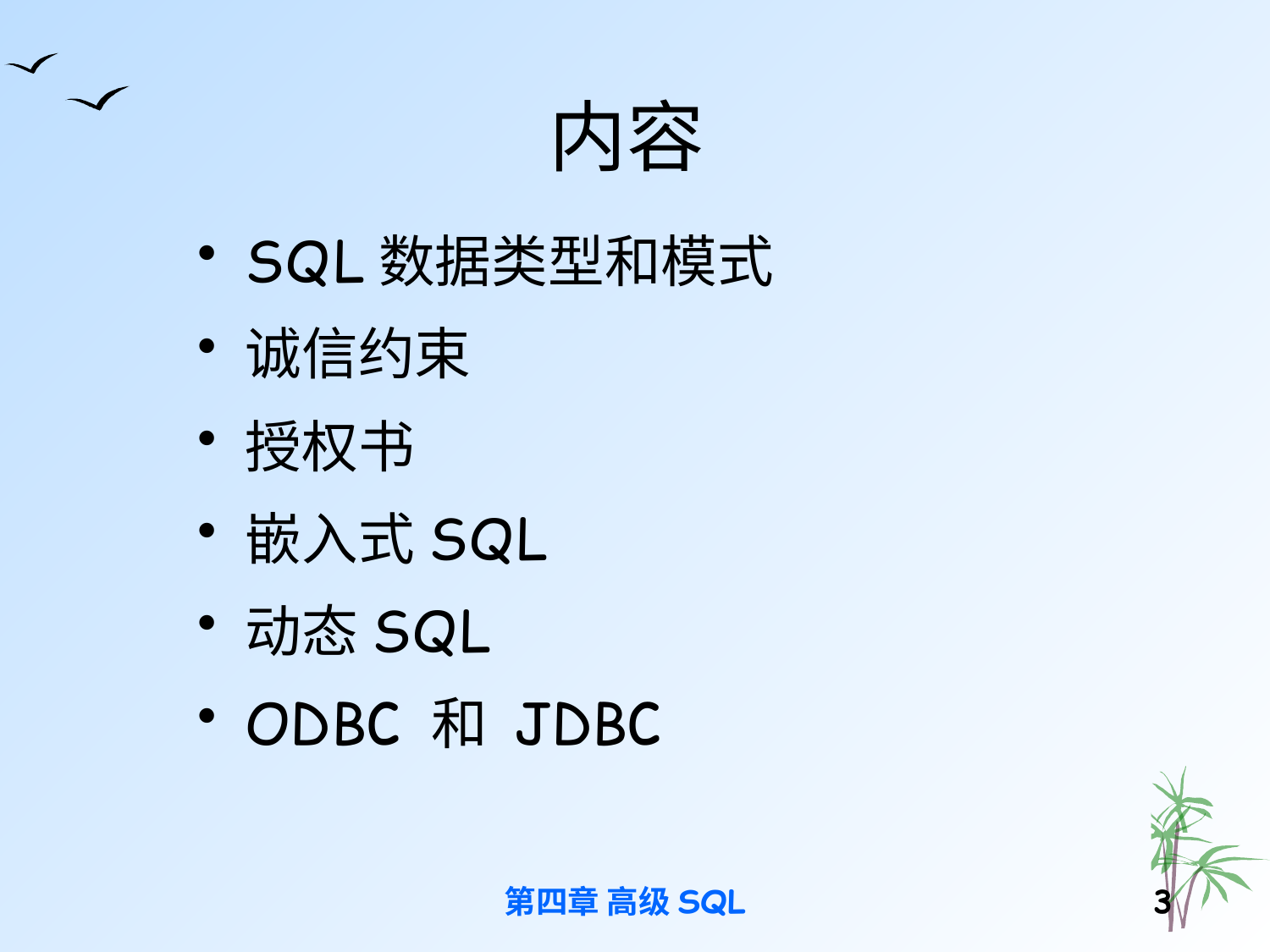

# 内容
SQL数据类型和模式
诚信约束
授权书
嵌入式SQL
动态SQL
ODBC 和 JDBC
第四章 高级SQL
3